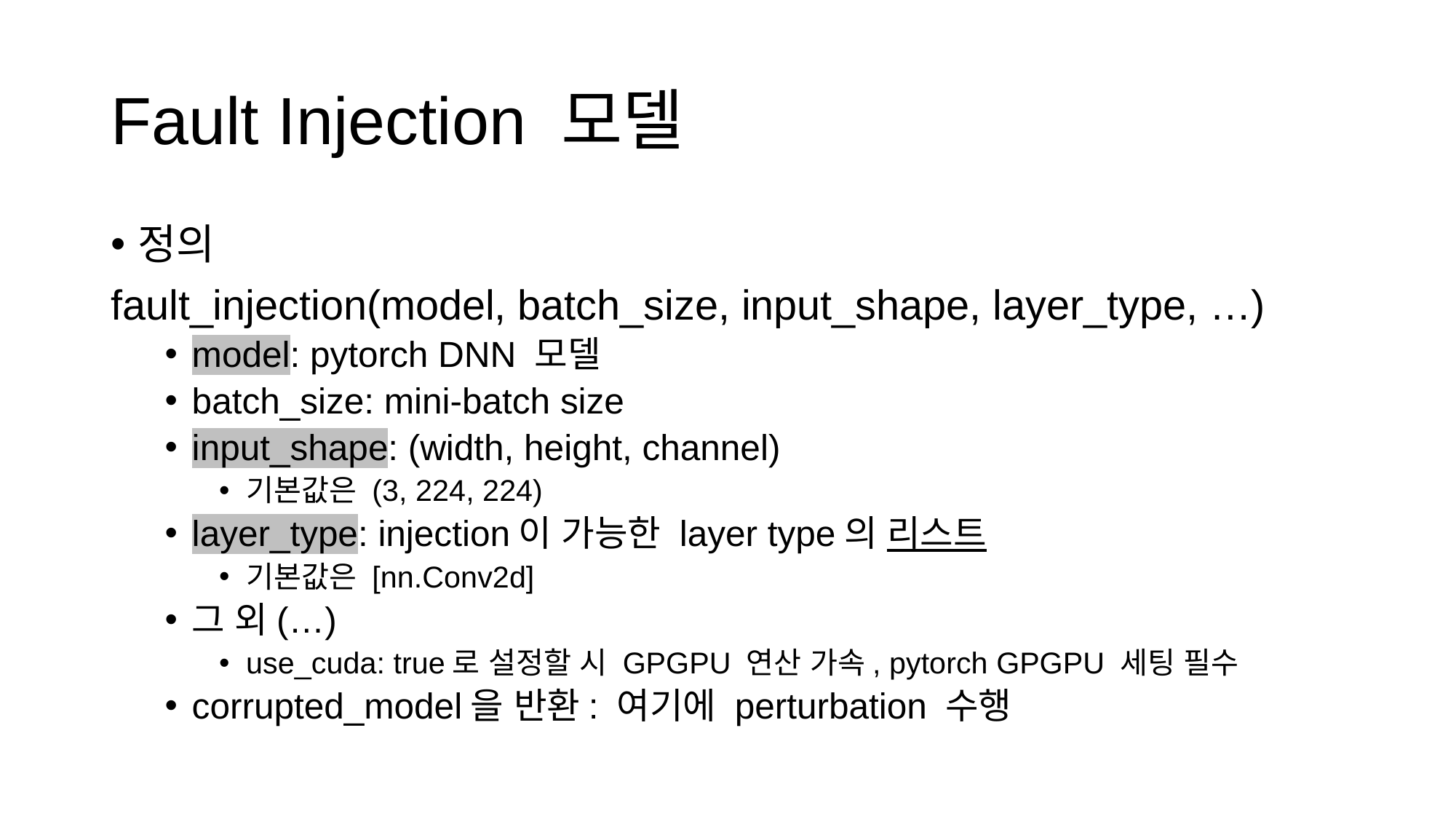

# Fault Injection 모델
정의
fault_injection(model, batch_size, input_shape, layer_type, …)
model: pytorch DNN 모델
batch_size: mini-batch size
input_shape: (width, height, channel)
기본값은 (3, 224, 224)
layer_type: injection이 가능한 layer type의 리스트
기본값은 [nn.Conv2d]
그 외(…)
use_cuda: true로 설정할 시 GPGPU 연산 가속, pytorch GPGPU 세팅 필수
corrupted_model을 반환: 여기에 perturbation 수행